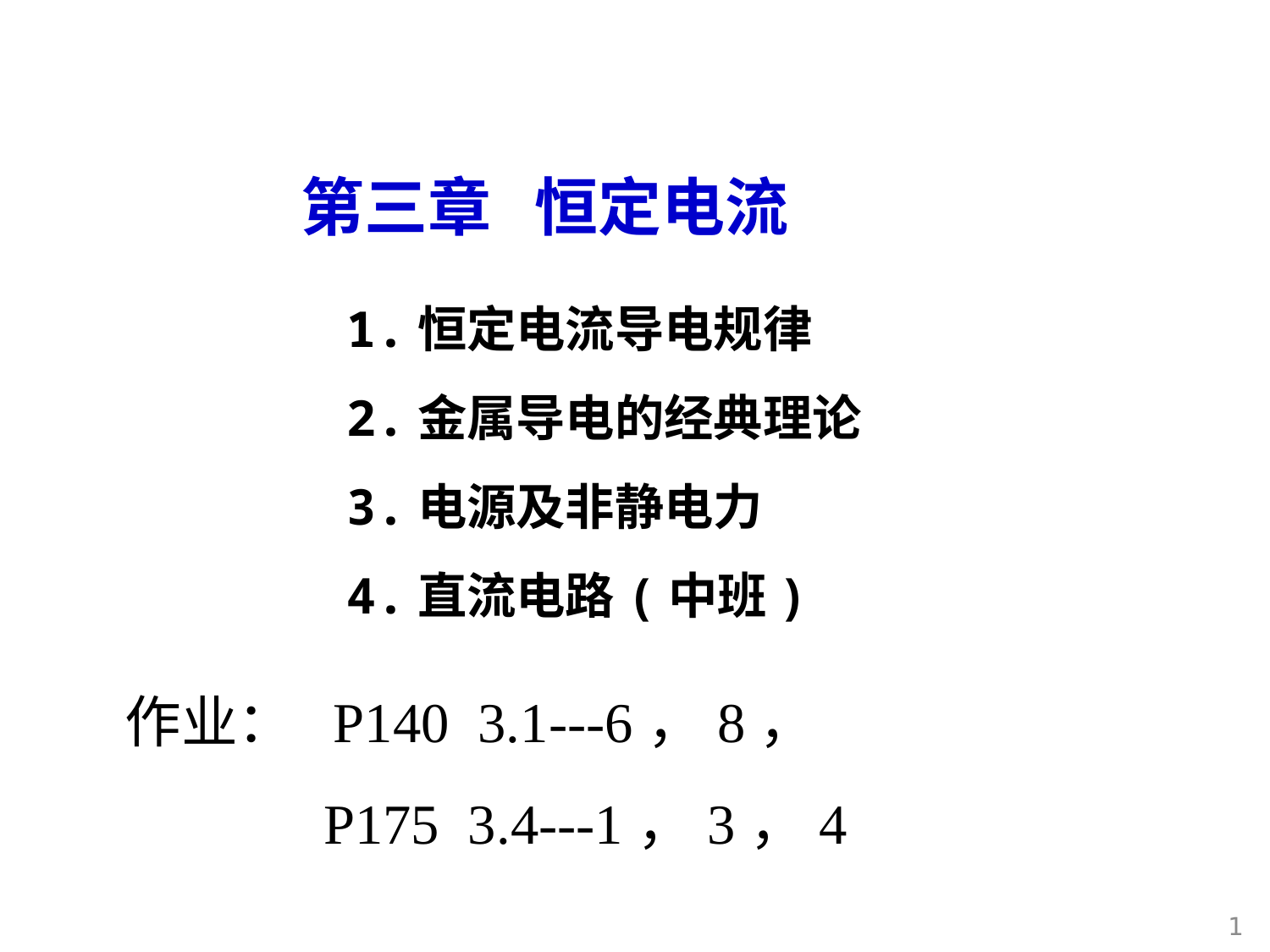

第三章   恒定电流
1.恒定电流导电规律
2.金属导电的经典理论
3.电源及非静电力
4.直流电路(中班)
作业：  P140  3.1---6，8，
              P175  3.4---1，3，4
1